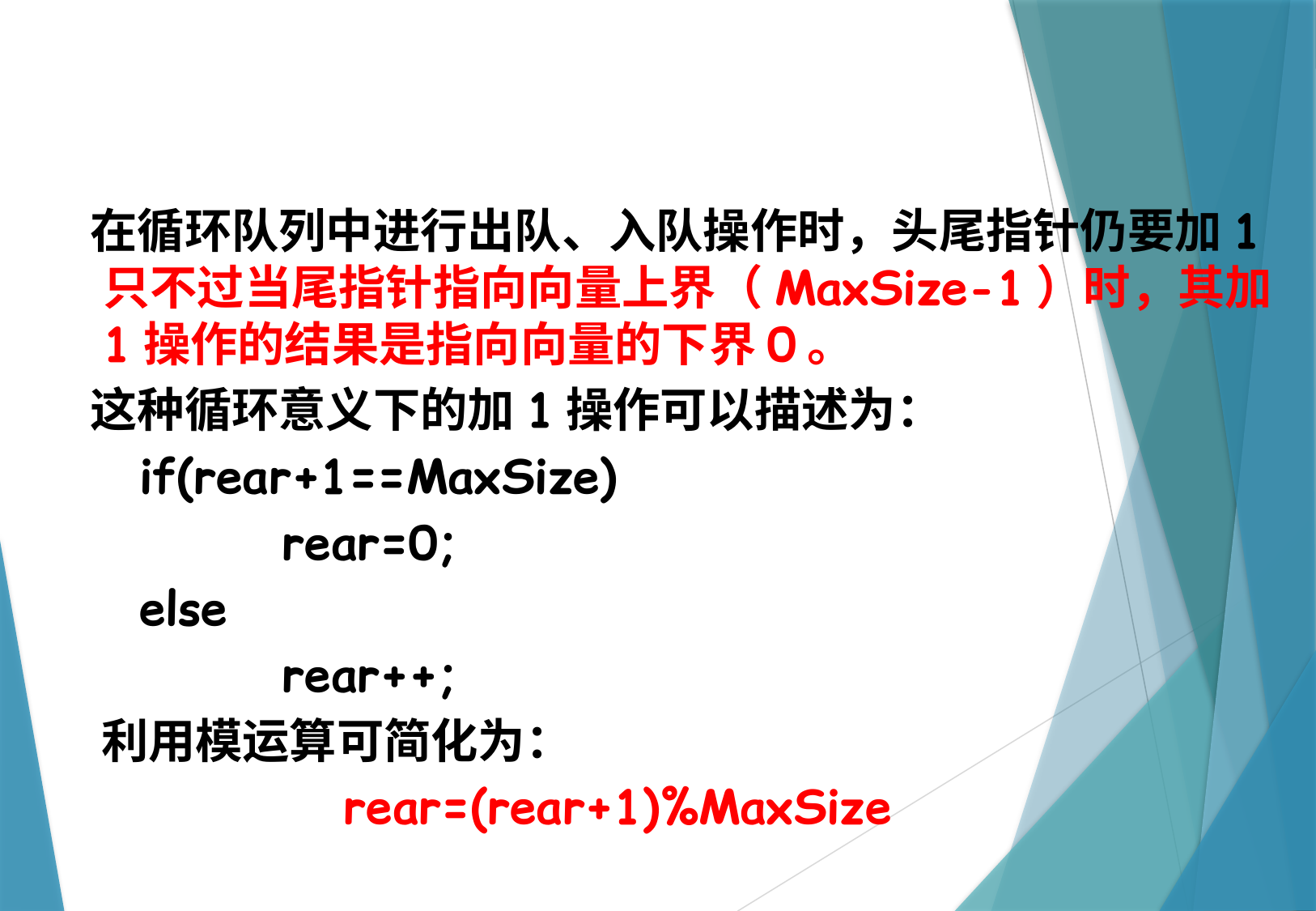

在循环队列中进行出队、入队操作时，头尾指针仍要加1只不过当尾指针指向向量上界（MaxSize-1）时，其加1操作的结果是指向向量的下界0。
  这种循环意义下的加1操作可以描述为：
    if(rear+1==MaxSize)
           rear=0;
    else
           rear++;
   利用模运算可简化为：
              rear=(rear+1)%MaxSize